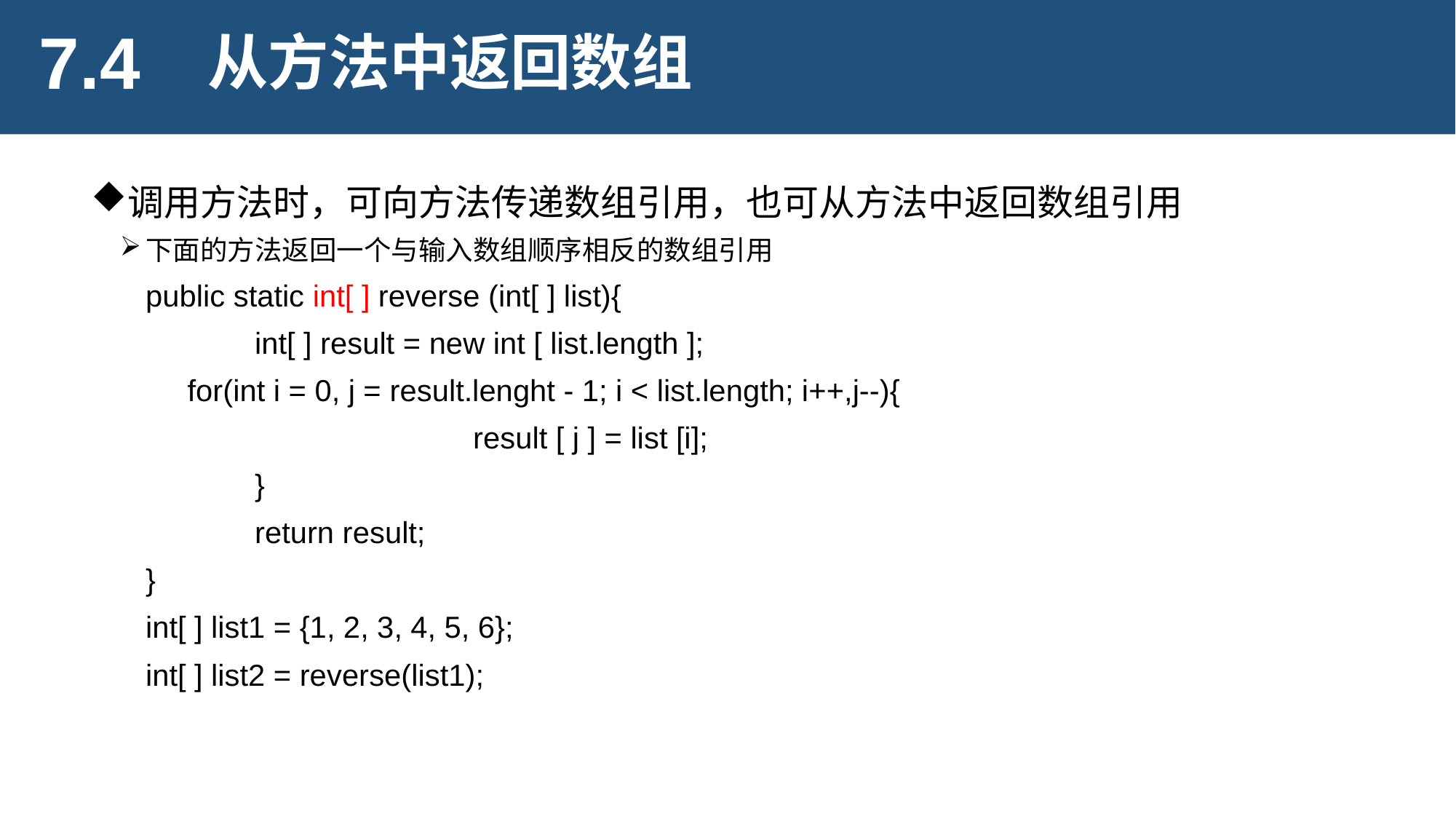

7.4
从方法中返回数组
调用方法时，可向方法传递数组引用，也可从方法中返回数组引用
下面的方法返回一个与输入数组顺序相反的数组引用
public static int[ ] reverse (int[ ] list){
	int[ ] result = new int [ list.length ];
     for(int i = 0, j = result.lenght - 1; i < list.length; i++,j--){
			result [ j ] = list [i];
	}
	return result;
}
int[ ] list1 = {1, 2, 3, 4, 5, 6};
int[ ] list2 = reverse(list1);